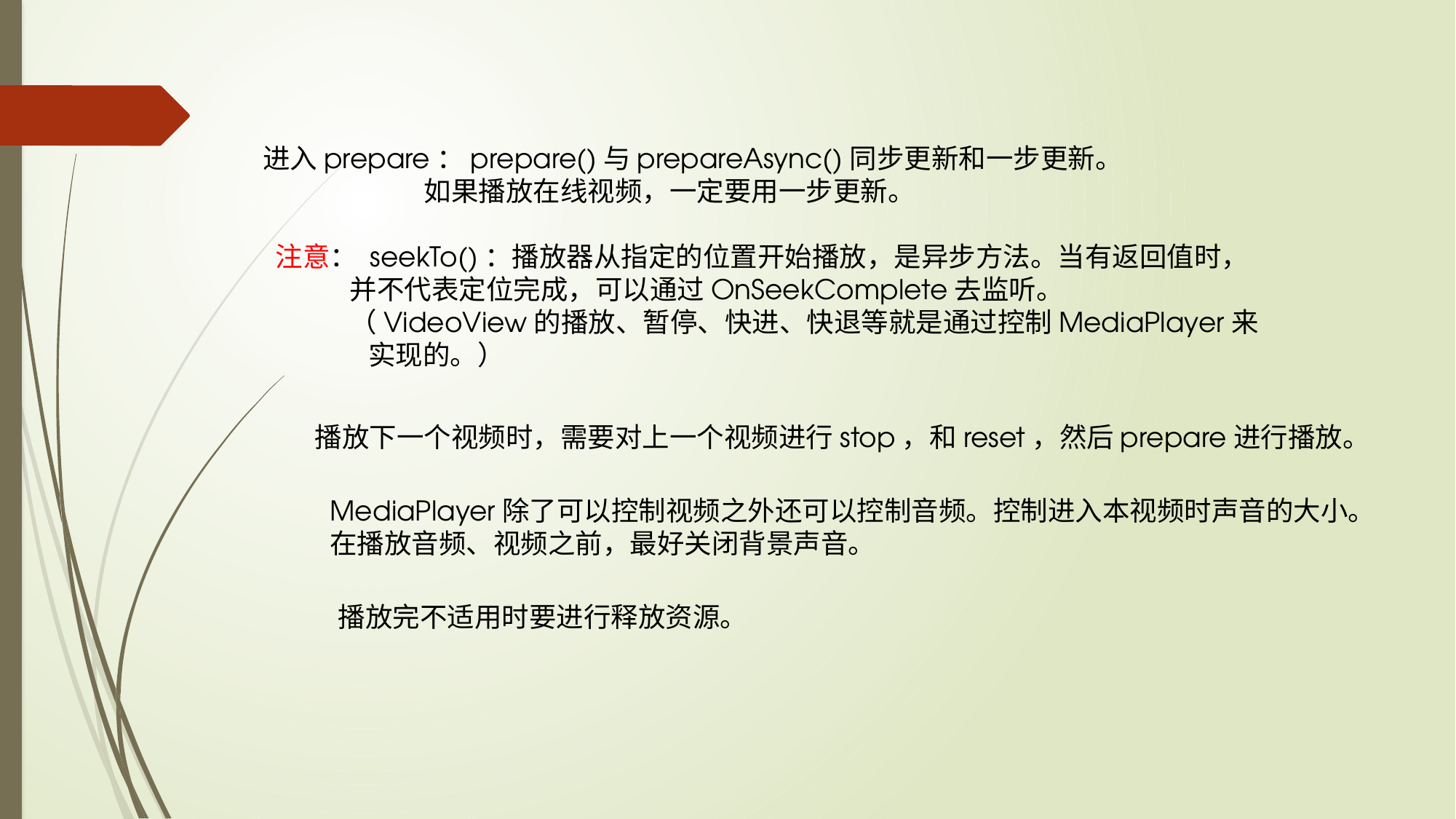

进入prepare：prepare()与prepareAsync()同步更新和一步更新。
                         如果播放在线视频，一定要用一步更新。

 注意： seekTo()：播放器从指定的位置开始播放，是异步方法。当有返回值时，
             并不代表定位完成，可以通过OnSeekComplete去监听。
             （VideoView的播放、暂停、快进、快退等就是通过控制MediaPlayer来
                实现的。）
播放下一个视频时，需要对上一个视频进行stop，和reset，然后prepare进行播放。
MediaPlayer除了可以控制视频之外还可以控制音频。控制进入本视频时声音的大小。
在播放音频、视频之前，最好关闭背景声音。
播放完不适用时要进行释放资源。